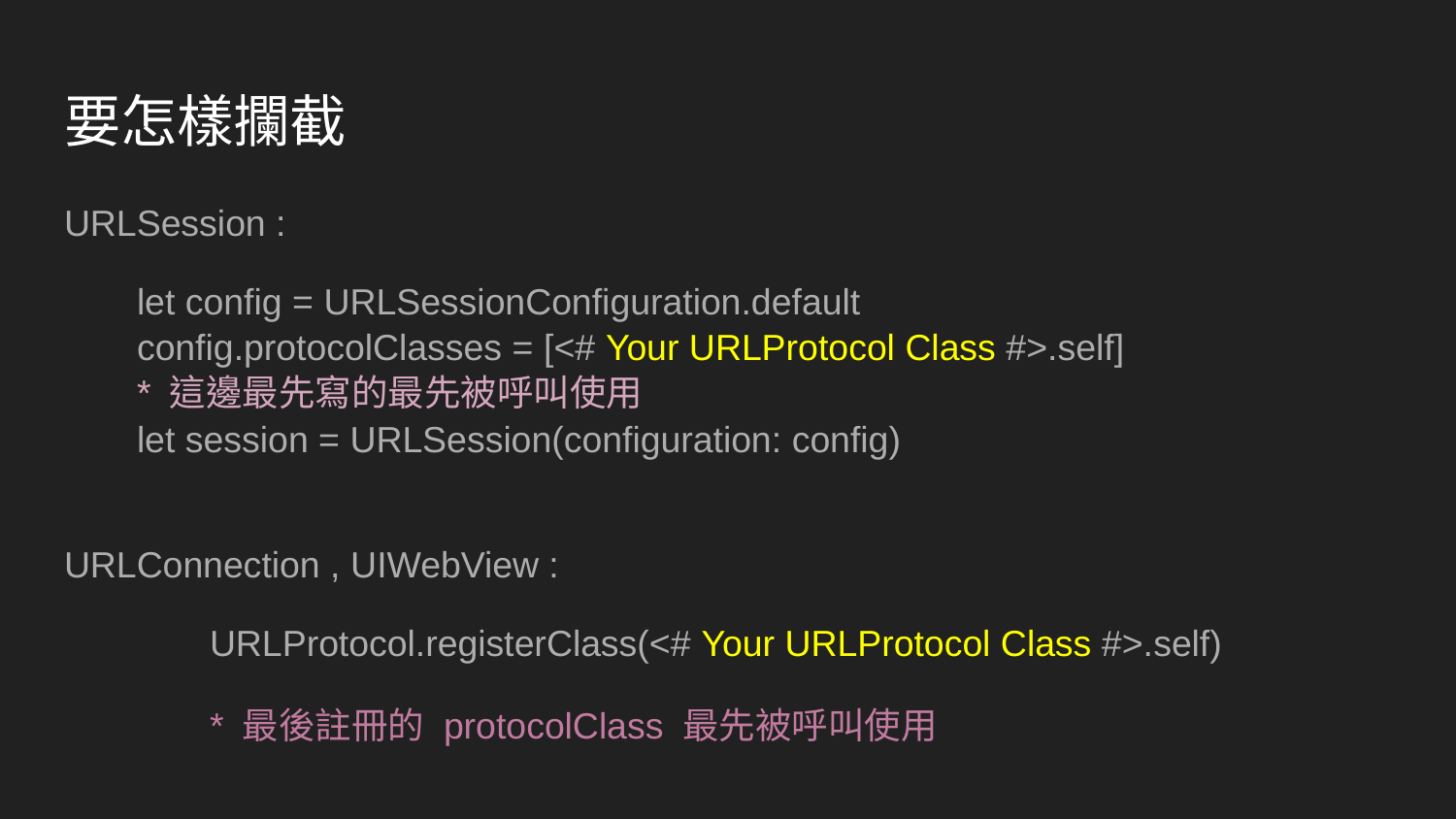

# 要怎樣攔截
URLSession :
let config = URLSessionConfiguration.default
config.protocolClasses = [<# Your URLProtocol Class #>.self]
* 這邊最先寫的最先被呼叫使用
let session = URLSession(configuration: config)

URLConnection , UIWebView :
	URLProtocol.registerClass(<# Your URLProtocol Class #>.self)
	* 最後註冊的 protocolClass 最先被呼叫使用